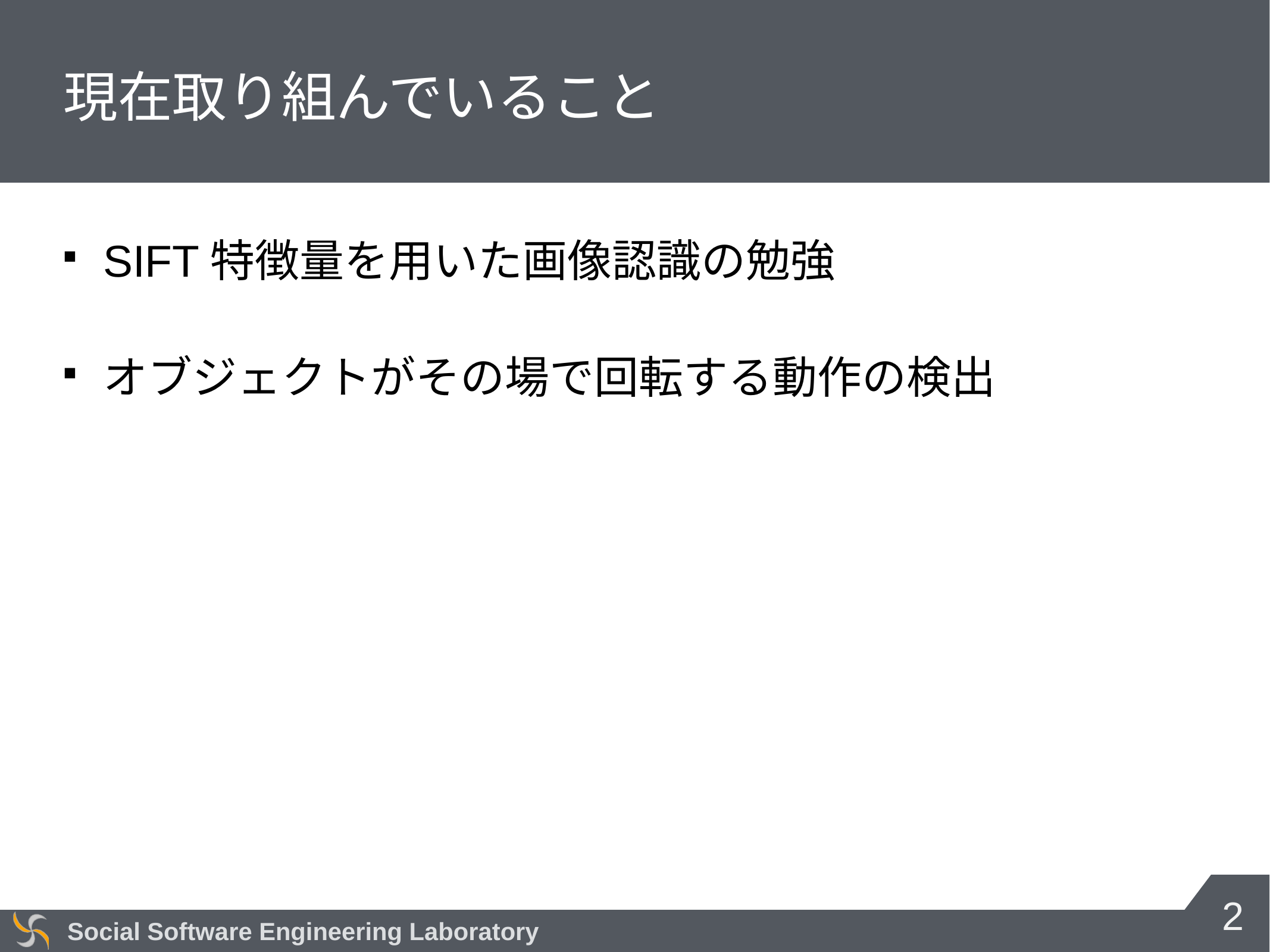

# 現在取り組んでいること
SIFT特徴量を用いた画像認識の勉強
オブジェクトがその場で回転する動作の検出
2